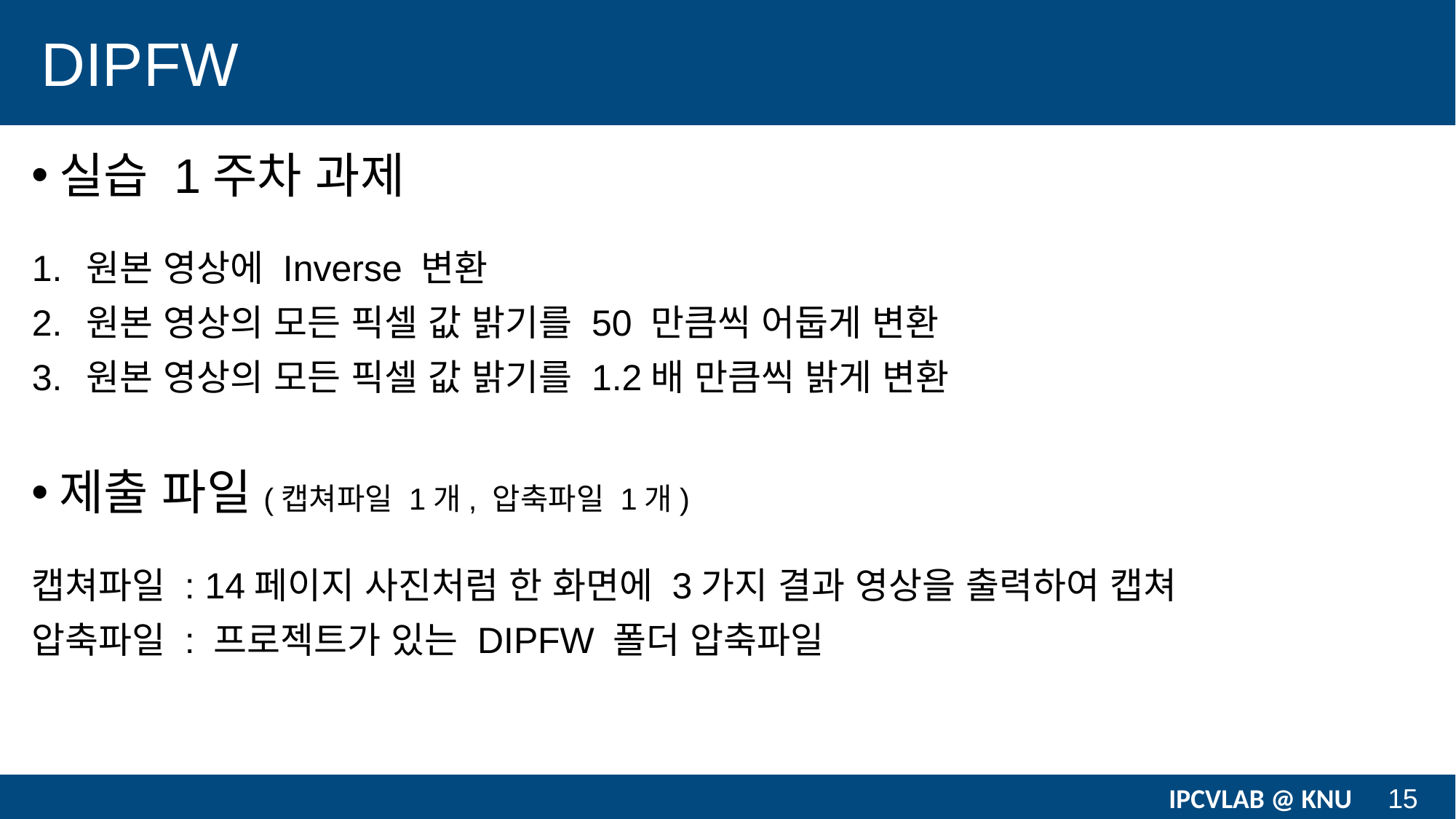

# DIPFW
실습 1주차 과제

원본 영상에 Inverse 변환
원본 영상의 모든 픽셀 값 밝기를 50 만큼씩 어둡게 변환
원본 영상의 모든 픽셀 값 밝기를 1.2배 만큼씩 밝게 변환

제출 파일(캡쳐파일 1개, 압축파일 1개)

캡쳐파일 : 14페이지 사진처럼 한 화면에 3가지 결과 영상을 출력하여 캡쳐
압축파일 : 프로젝트가 있는 DIPFW 폴더 압축파일

15